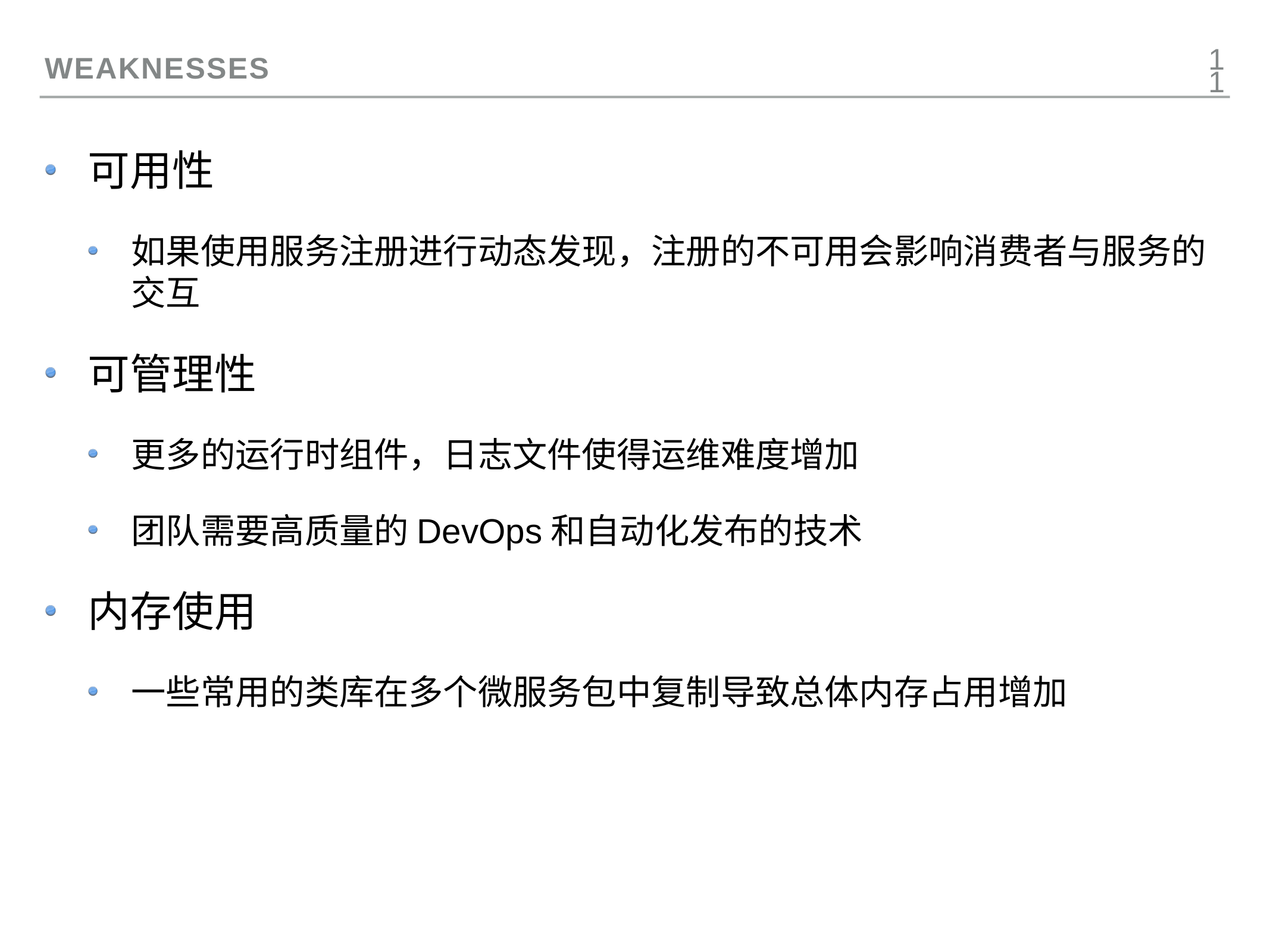

11
Weaknesses
可用性
如果使用服务注册进行动态发现，注册的不可用会影响消费者与服务的交互
可管理性
更多的运行时组件，日志文件使得运维难度增加
团队需要高质量的DevOps和自动化发布的技术
内存使用
一些常用的类库在多个微服务包中复制导致总体内存占用增加